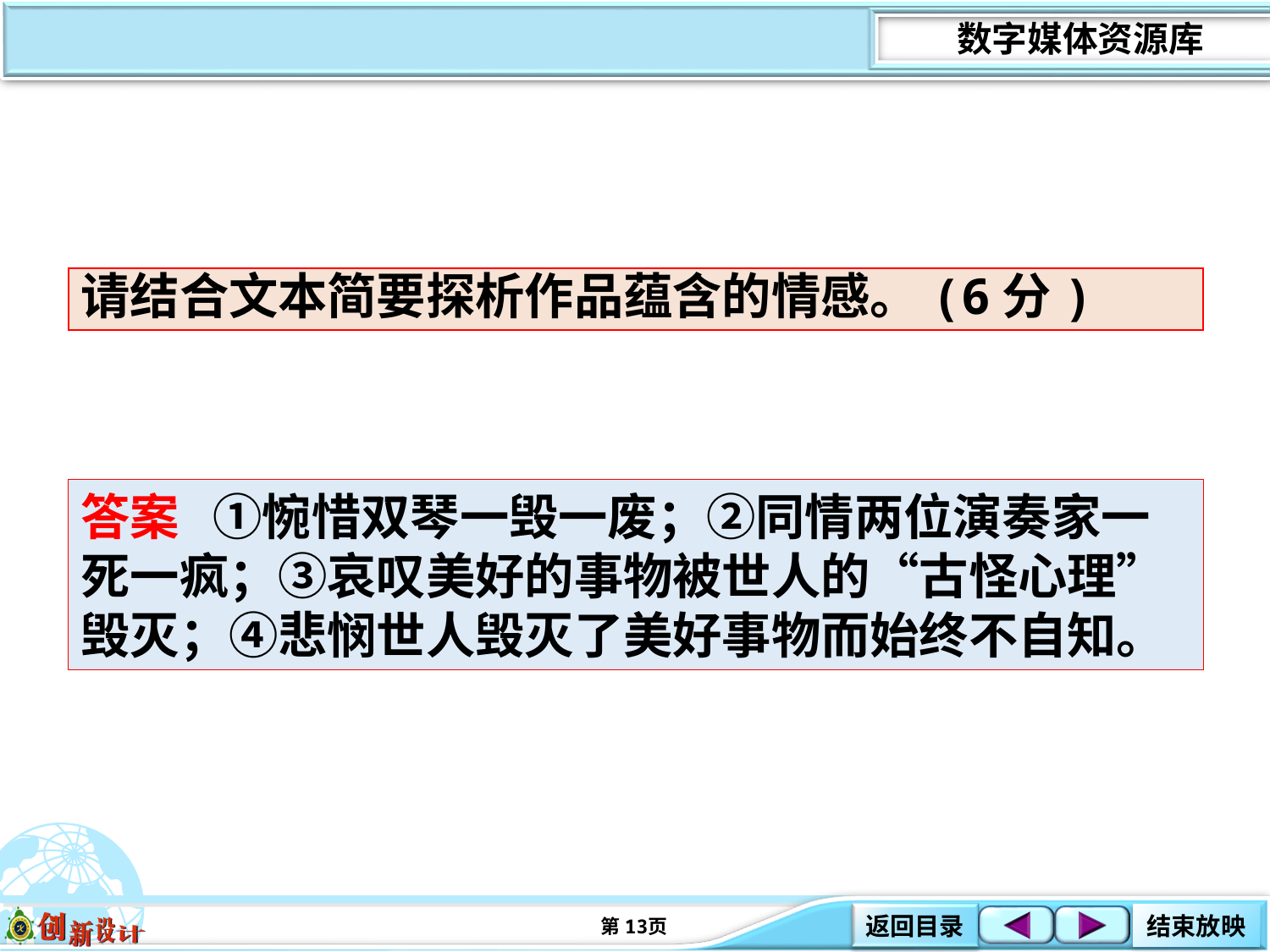

请结合文本简要探析作品蕴含的情感。(6分)
答案   ①惋惜双琴一毁一废；②同情两位演奏家一死一疯；③哀叹美好的事物被世人的“古怪心理”毁灭；④悲悯世人毁灭了美好事物而始终不自知。